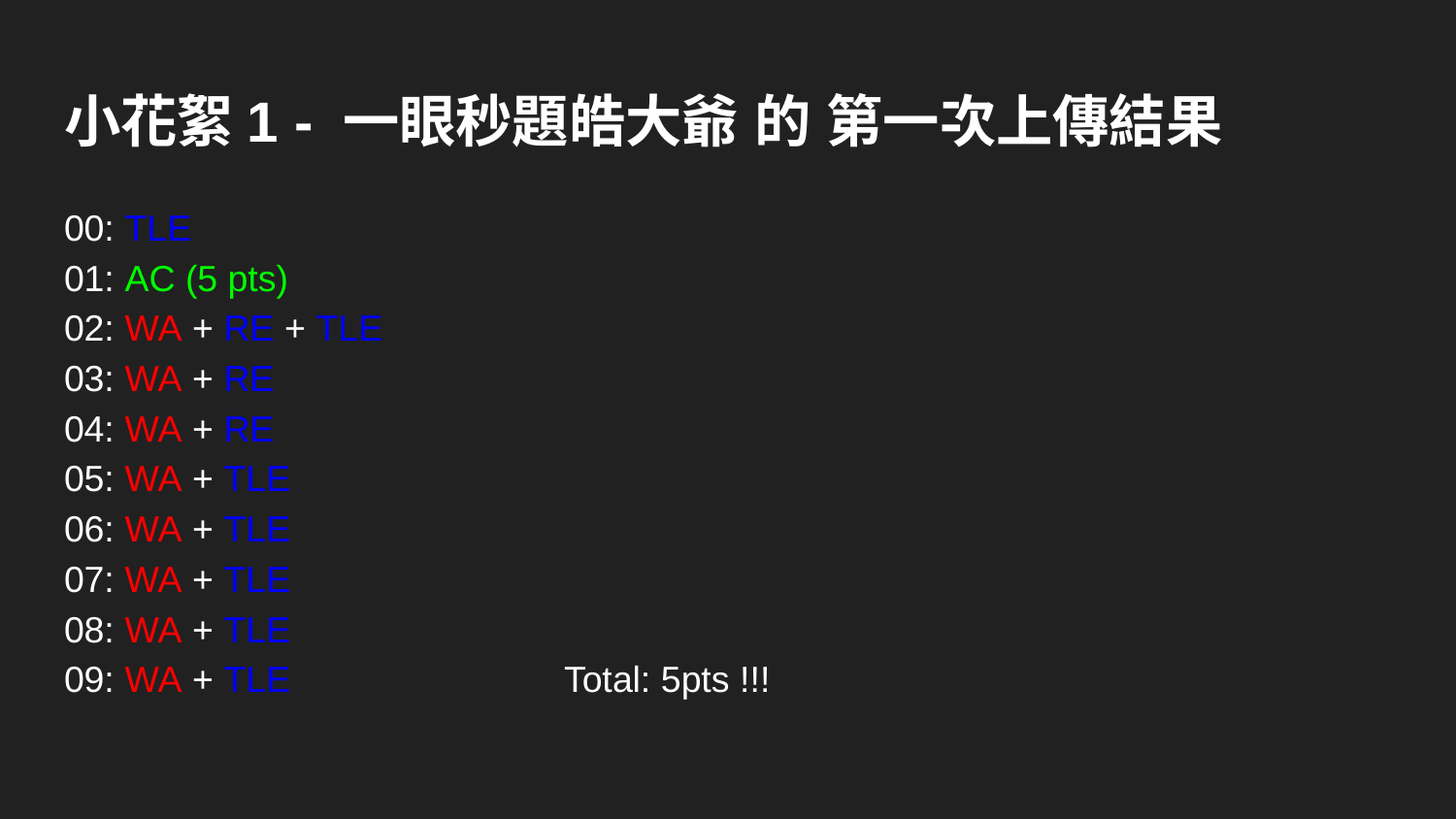

# 小花絮1 - 一眼秒題皓大爺 的 第一次上傳結果
00: TLE
01: AC (5 pts)
02: WA + RE + TLE
03: WA + RE
04: WA + RE
05: WA + TLE
06: WA + TLE
07: WA + TLE
08: WA + TLE
09: WA + TLE                           Total: 5pts !!!